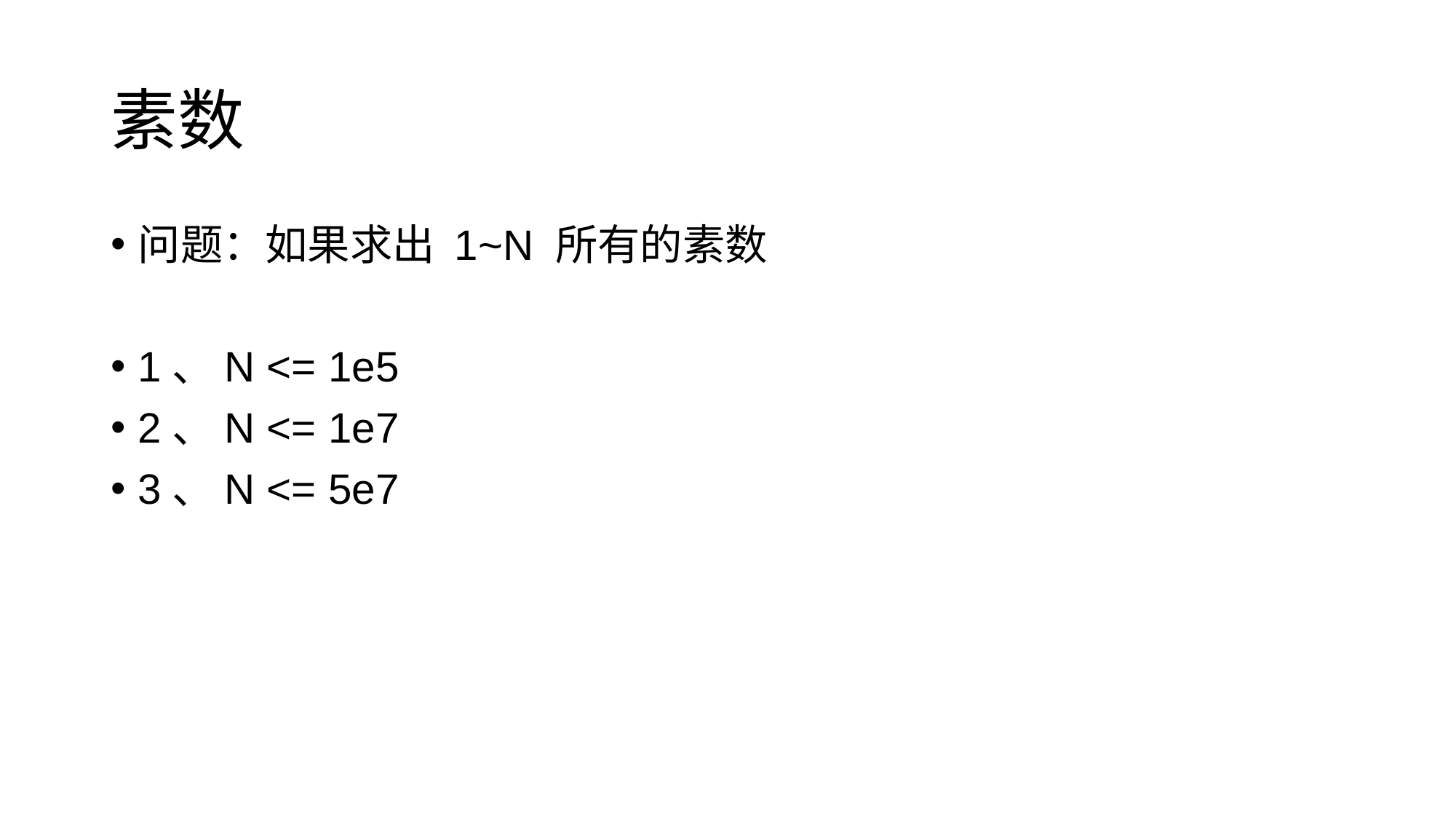

# 素数
问题：如果求出 1~N 所有的素数

1、N <= 1e5
2、N <= 1e7
3、N <= 5e7